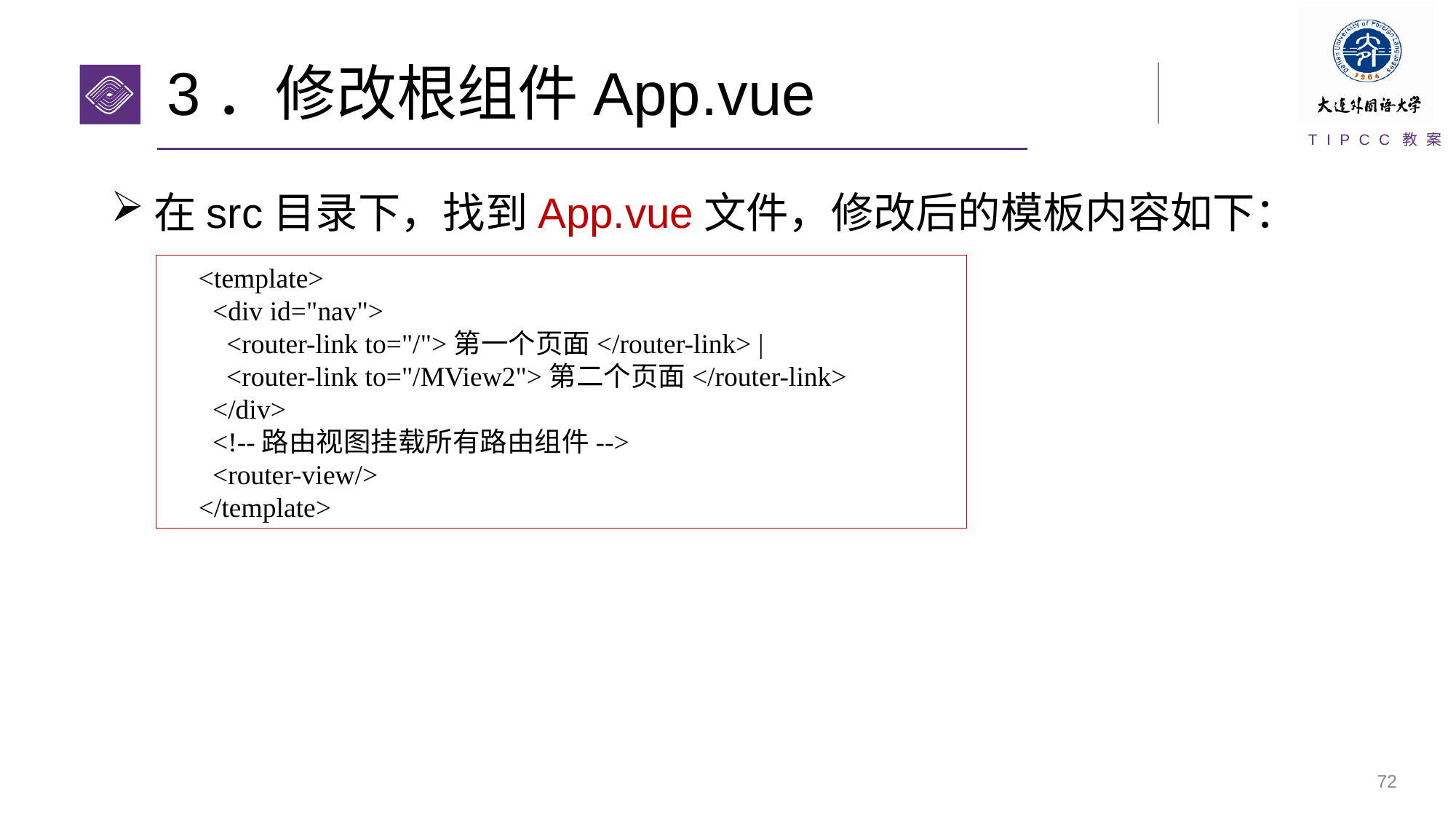

# 3．修改根组件App.vue
在src目录下，找到App.vue文件，修改后的模板内容如下：
<template>
  <div id="nav">
    <router-link to="/">第一个页面</router-link> |
    <router-link to="/MView2">第二个页面</router-link>
  </div>
  <!--路由视图挂载所有路由组件-->
  <router-view/>
</template>
72